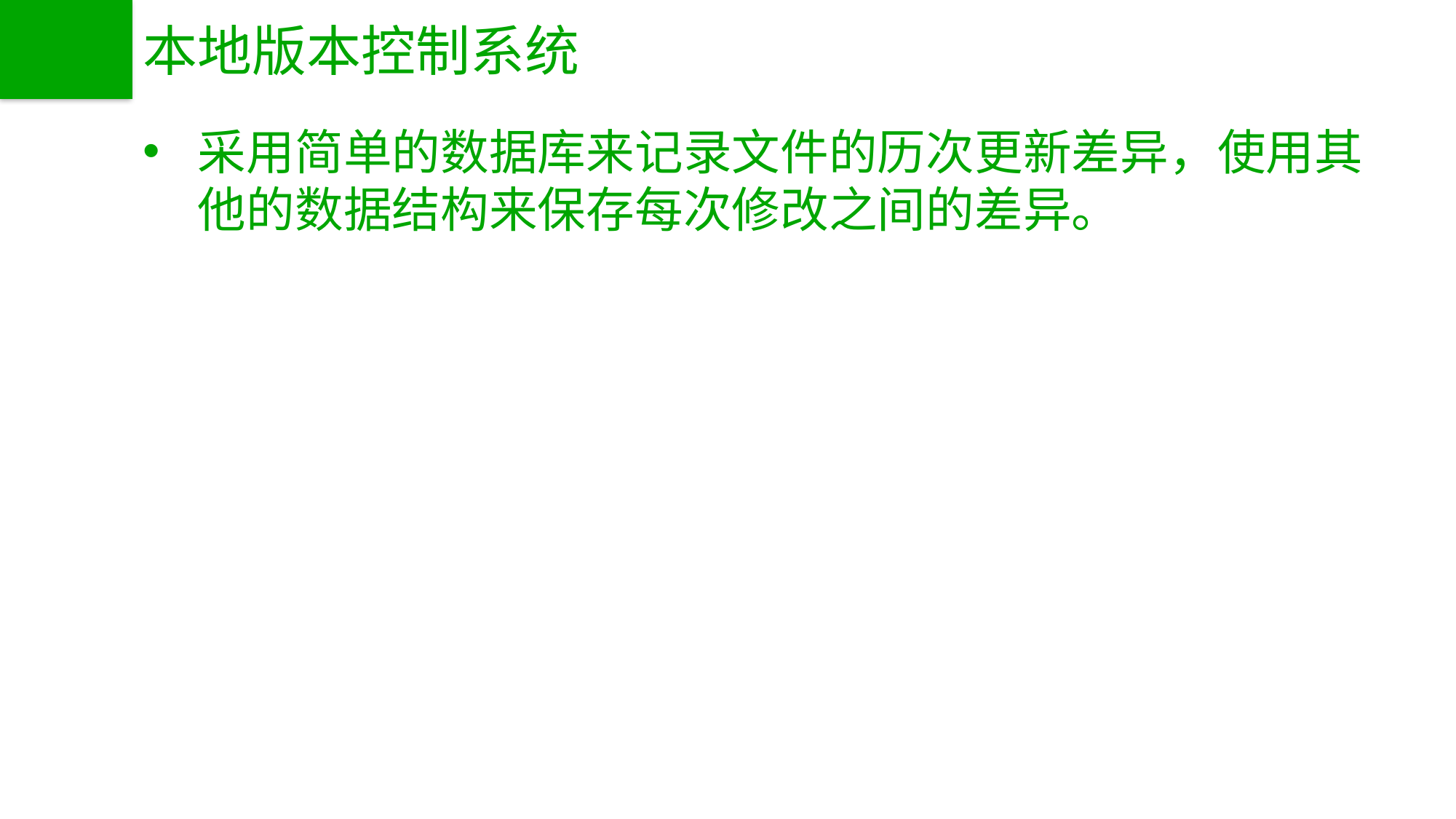

# 本地版本控制系统
采用简单的数据库来记录文件的历次更新差异，使用其他的数据结构来保存每次修改之间的差异。